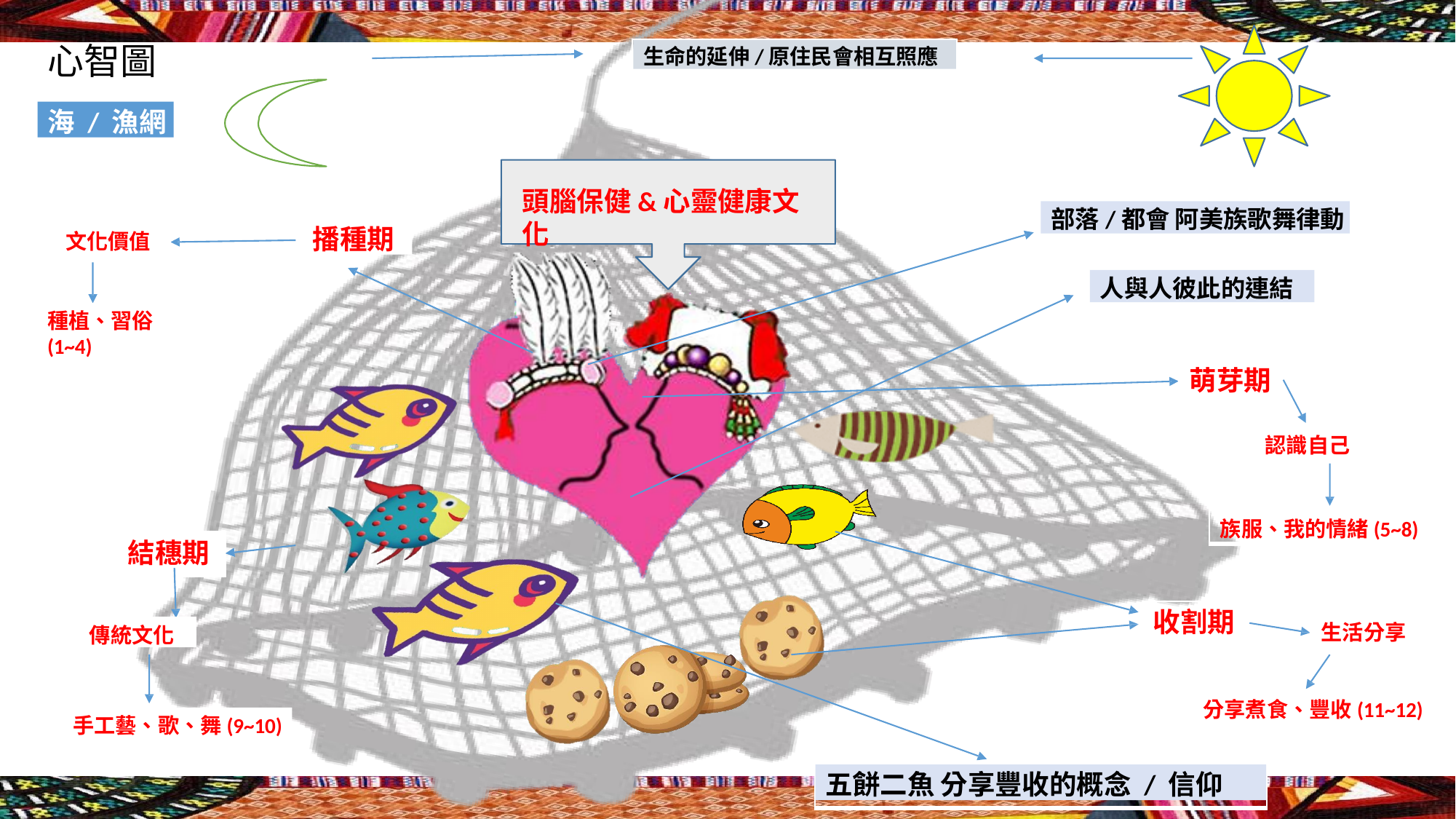

心智圖

生命的延伸/原住民會相互照應

海/ 漁網

頭腦保健&心靈健康文化

部落/都會阿美族歌舞律動
播種期

文化價值

人與人彼此的連結

種植、習俗
(1~4)

萌芽期

認識自己

族服、我的情緒(5~8)

結穗期

收割期

傳統文化
生活分享

分享煮食、豐收(11~12)
手工藝、歌、舞(9~10)

五餅二魚分享豐收的概念/ 信仰